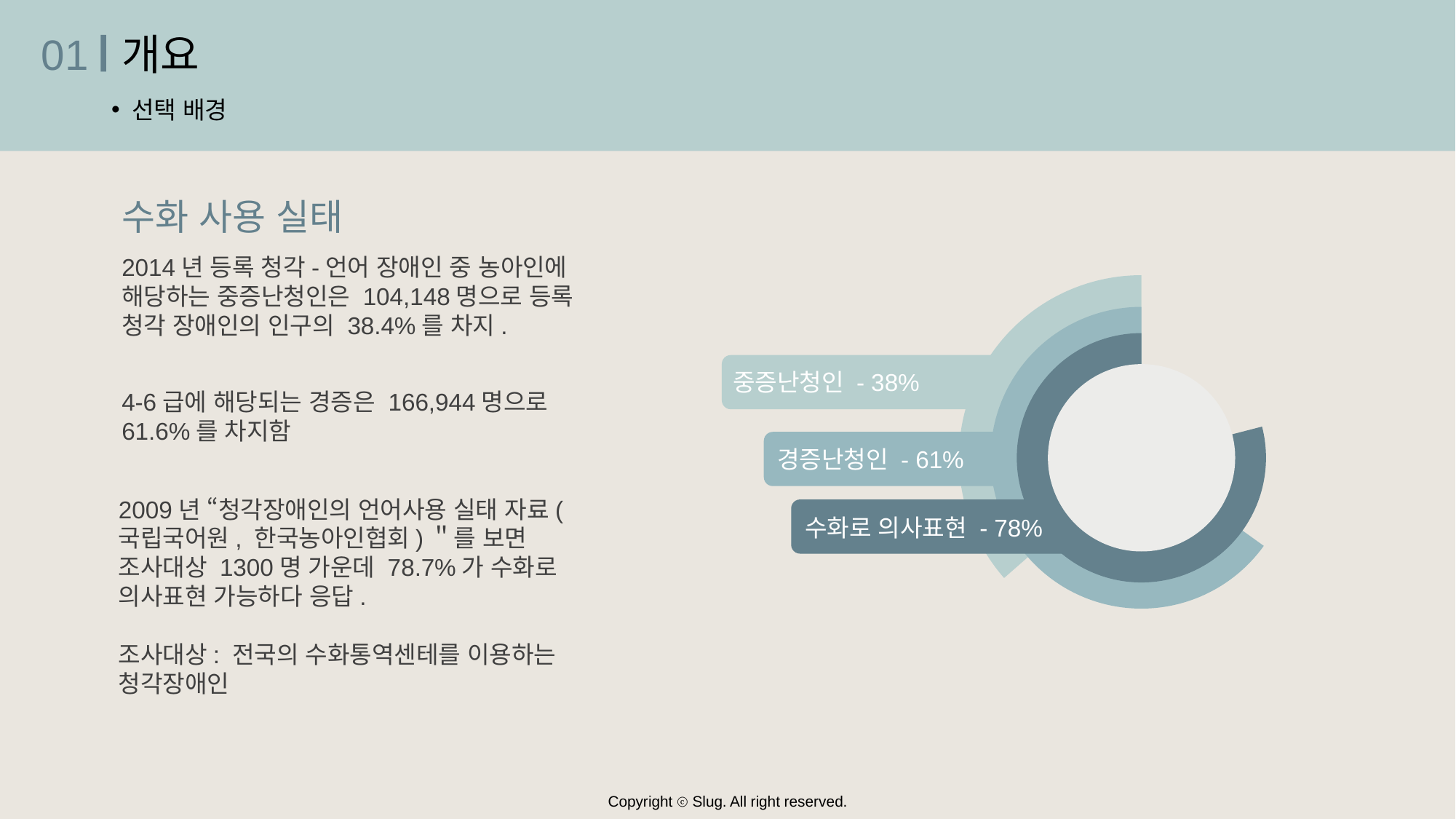

01
개요

선택 배경
수화 사용 실태
2014년 등록 청각-언어 장애인 중 농아인에 해당하는 중증난청인은 104,148명으로 등록 청각 장애인의 인구의 38.4%를 차지.

중증난청인 - 38%

경증난청인 - 61%
수화로 의사표현 - 78%
4-6급에 해당되는 경증은 166,944명으로 61.6%를 차지함
2009년 “청각장애인의 언어사용 실태 자료(국립국어원, 한국농아인협회)＂를 보면 조사대상 1300명 가운데 78.7%가 수화로 의사표현 가능하다 응답.

조사대상: 전국의 수화통역센테를 이용하는 청각장애인
Copyright ⓒ Slug. All right reserved.